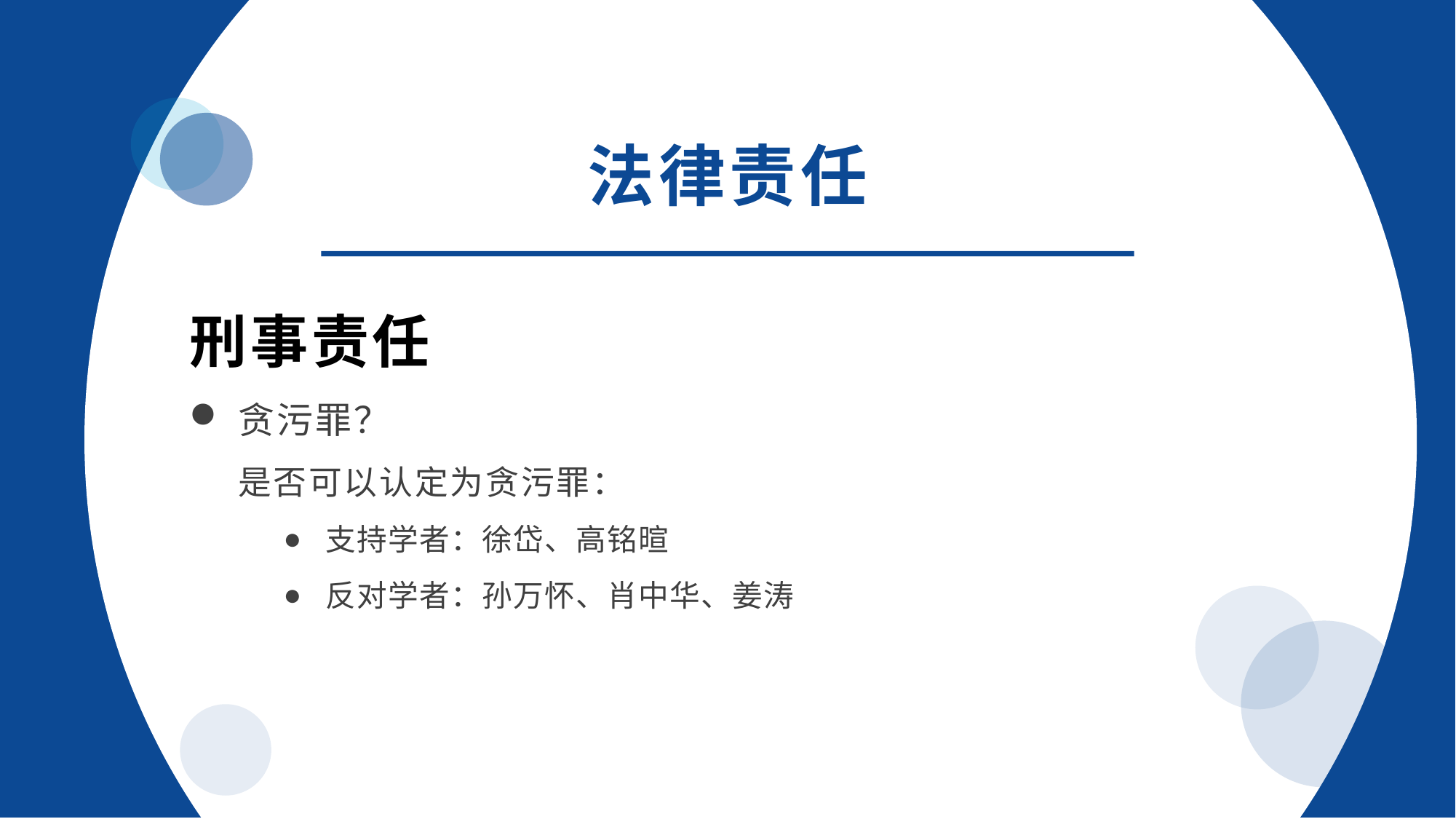

法律责任

刑事责任
贪污罪？
是否可以认定为贪污罪：
支持学者：徐岱、高铭暄
反对学者：孙万怀、肖中华、姜涛